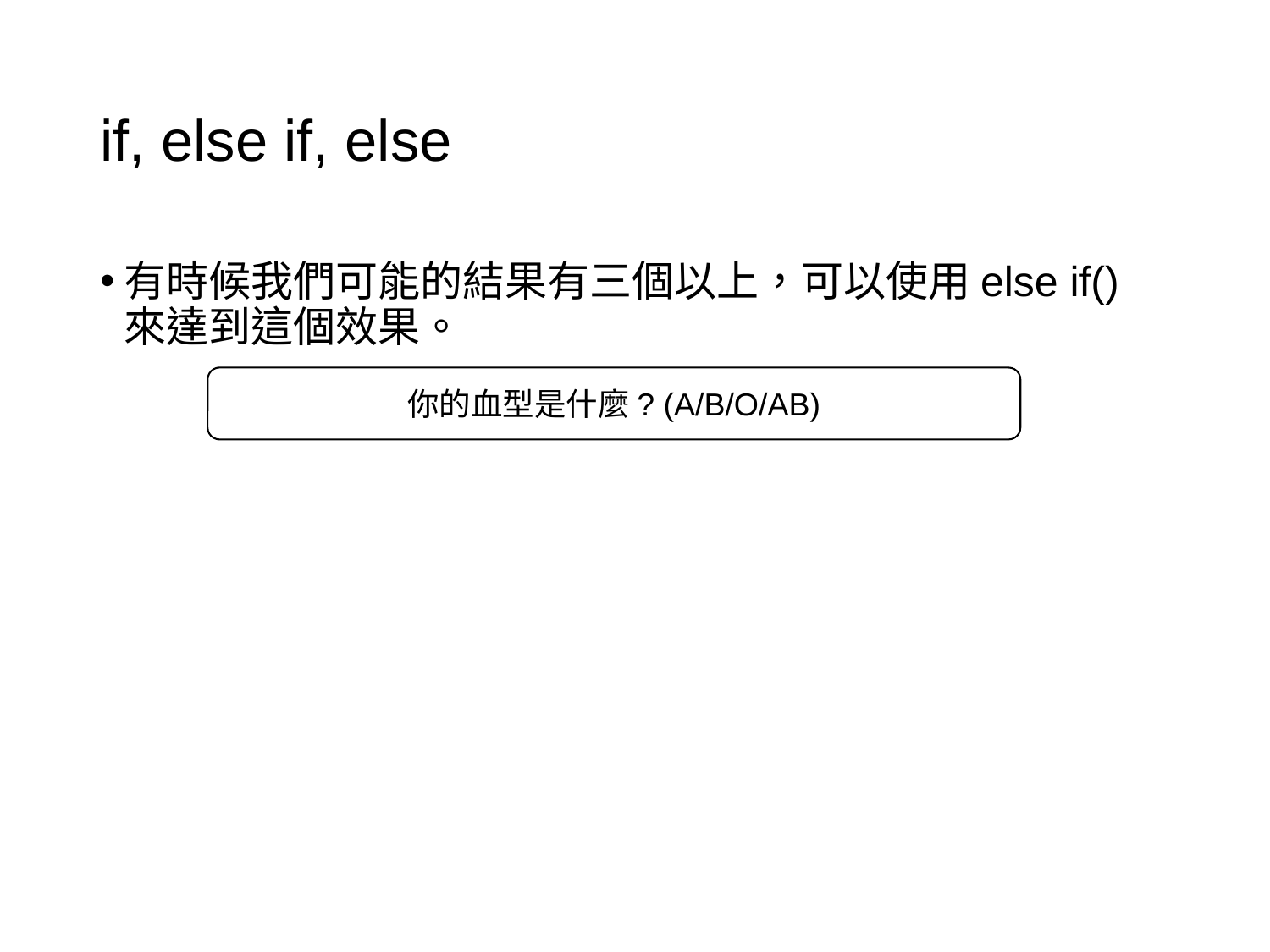

# if, else if, else
有時候我們可能的結果有三個以上，可以使用else if()來達到這個效果。
你的血型是什麼? (A/B/O/AB)